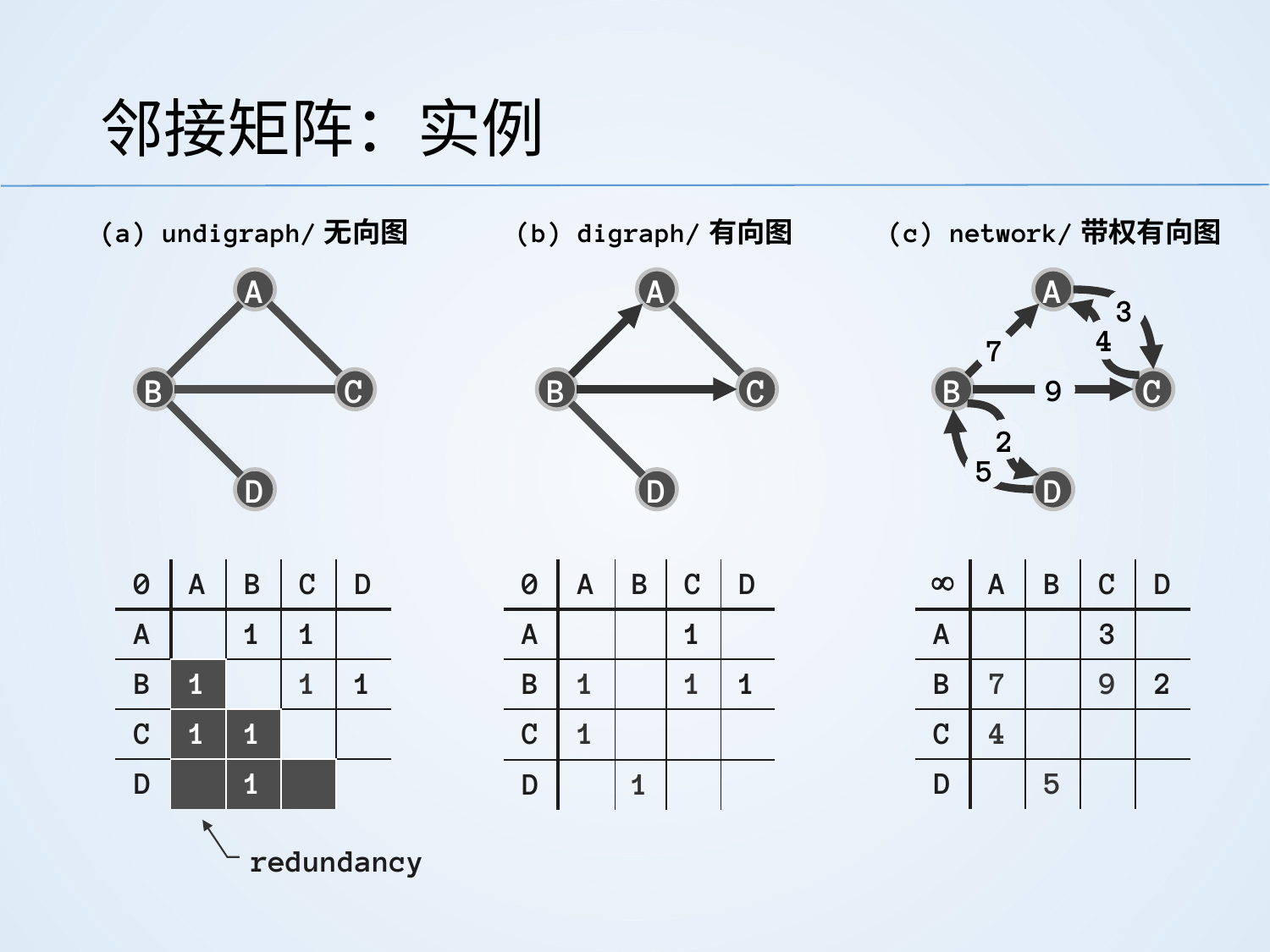

# 邻接矩阵：实例
(a) undigraph/无向图
(b) digraph/有向图
(c) network/带权有向图
A
A
A
3
4
7
B
C
B
C
B
C
9
2
5
D
D
D
| 0 | A | B | C | D |
| --- | --- | --- | --- | --- |
| A |  | 1 | 1 |  |
| B | 1 |  | 1 | 1 |
| C | 1 | 1 |  |  |
| D |  | 1 |  |  |
| 0 | A | B | C | D |
| --- | --- | --- | --- | --- |
| A |  |  | 1 |  |
| B | 1 |  | 1 | 1 |
| C | 1 |  |  |  |
| D |  | 1 |  |  |
| ∞ | A | B | C | D |
| --- | --- | --- | --- | --- |
| A |  |  | 3 |  |
| B | 7 |  | 9 | 2 |
| C | 4 |  |  |  |
| D |  | 5 |  |  |
redundancy